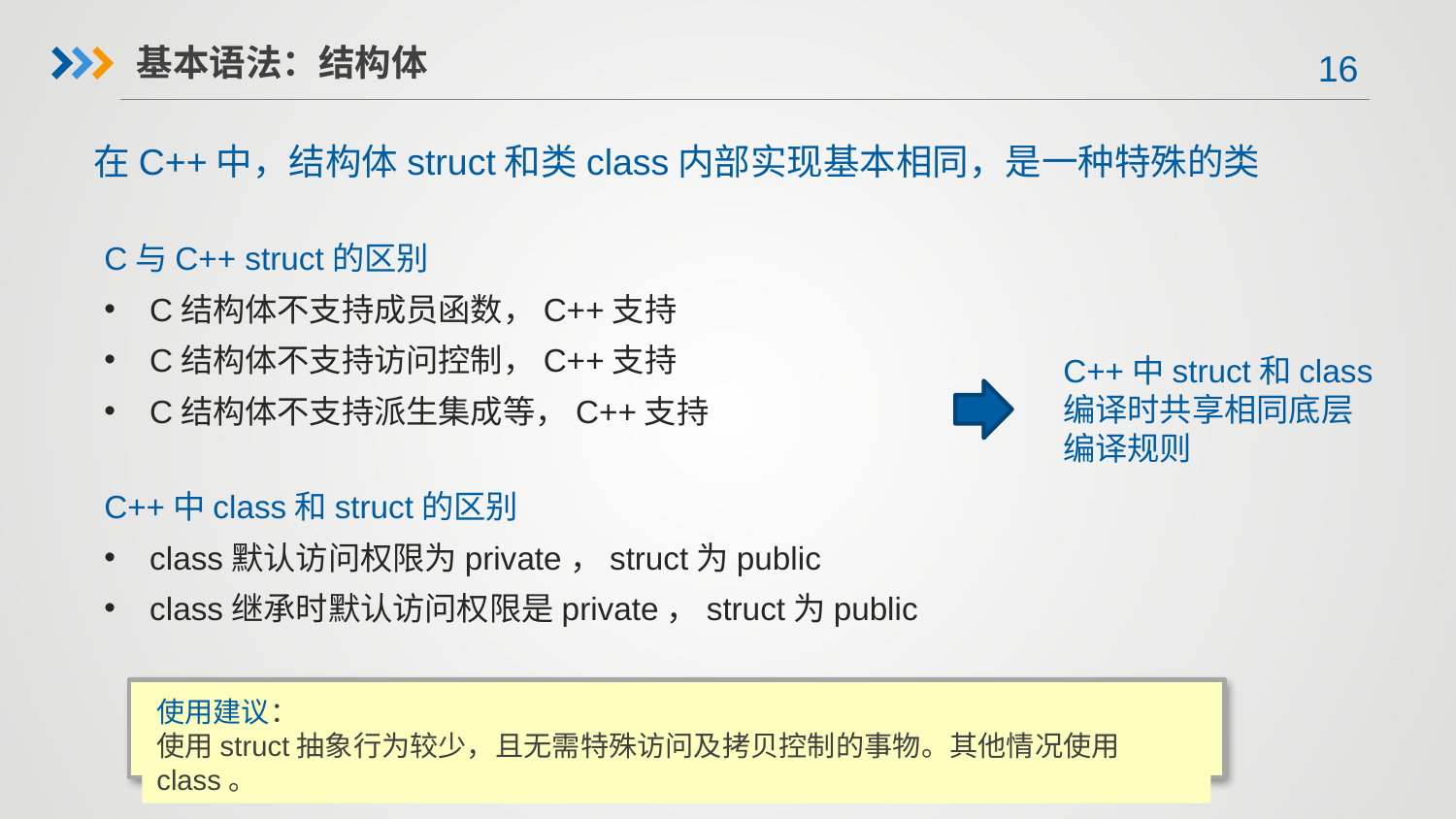

基本语法：结构体
在C++中，结构体struct和类class内部实现基本相同，是一种特殊的类
C与C++ struct的区别
C结构体不支持成员函数，C++支持
C结构体不支持访问控制，C++支持
C结构体不支持派生集成等，C++支持
C++中struct和class编译时共享相同底层编译规则

C++中class和struct的区别
class默认访问权限为private，struct为public
class继承时默认访问权限是private，struct为public

使用建议：
使用struct抽象行为较少，且无需特殊访问及拷贝控制的事物。其他情况使用class。